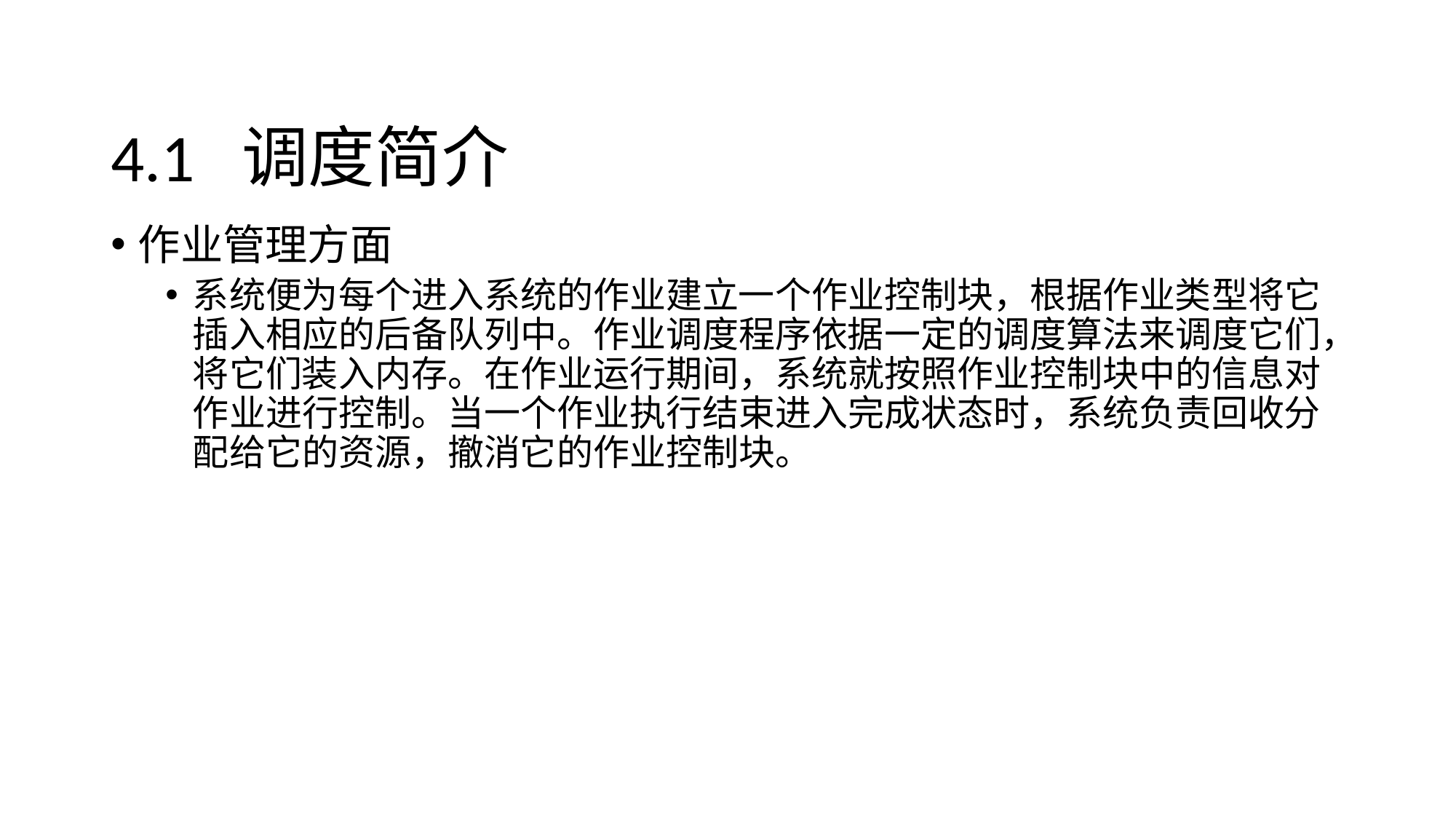

# 4.1  调度简介
作业管理方面
系统便为每个进入系统的作业建立一个作业控制块，根据作业类型将它插入相应的后备队列中。作业调度程序依据一定的调度算法来调度它们，将它们装入内存。在作业运行期间，系统就按照作业控制块中的信息对作业进行控制。当一个作业执行结束进入完成状态时，系统负责回收分配给它的资源，撤消它的作业控制块。
11